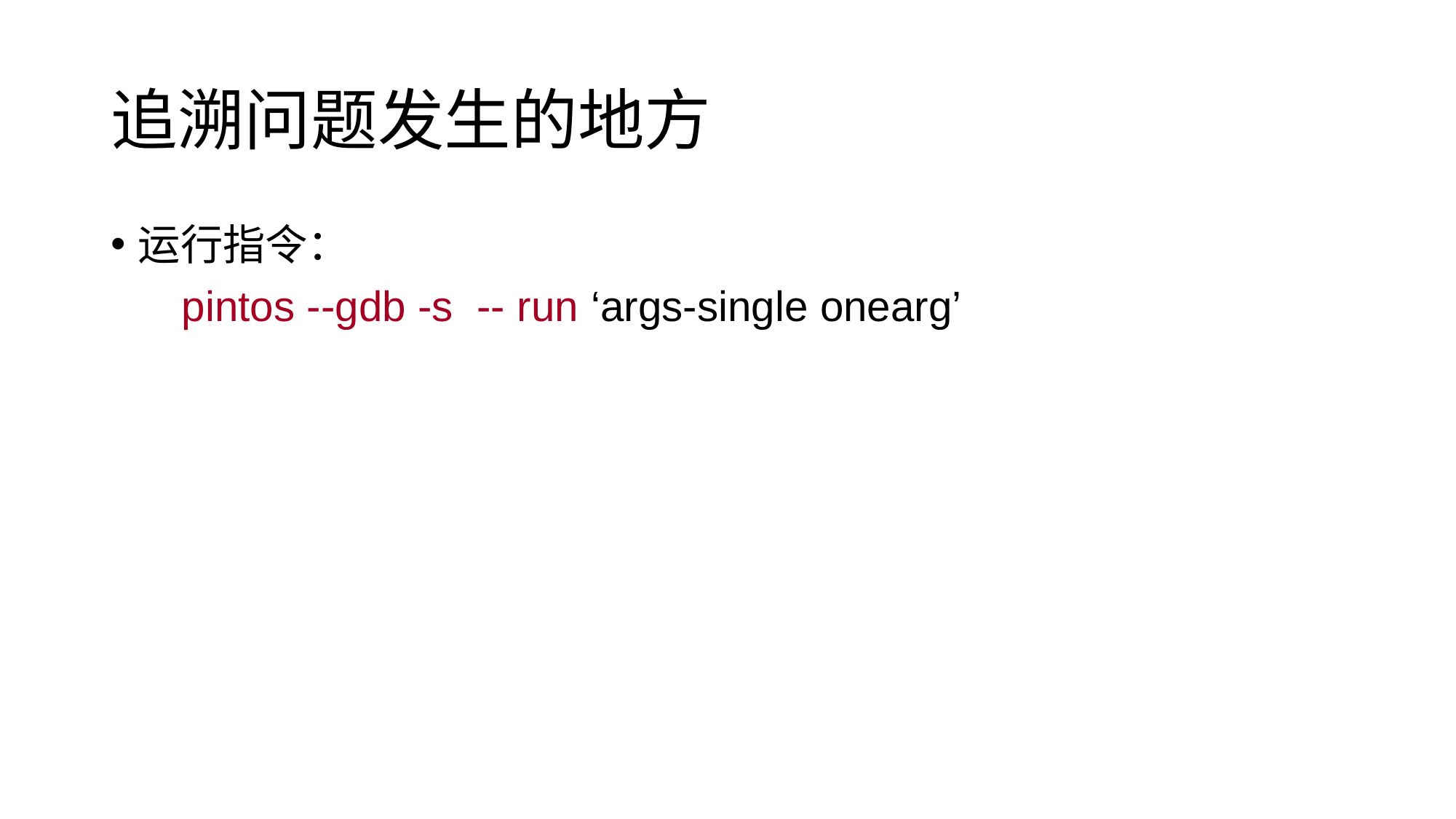

# 追溯问题发生的地方
运行指令：
      pintos --gdb -s  -- run ‘args-single onearg’